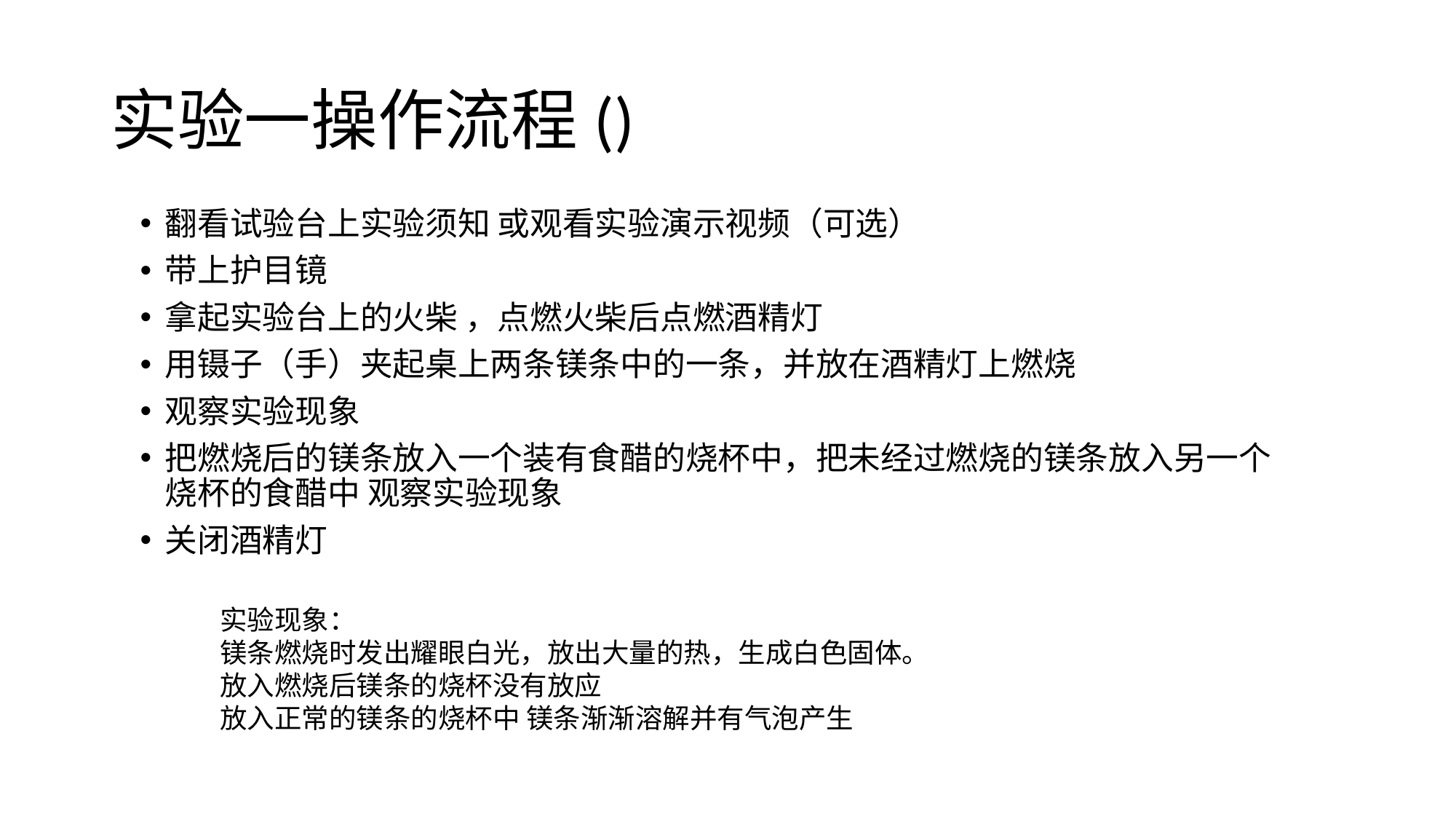

# 实验一操作流程()
翻看试验台上实验须知 或观看实验演示视频（可选）
带上护目镜
拿起实验台上的火柴 ，点燃火柴后点燃酒精灯
用镊子（手）夹起桌上两条镁条中的一条，并放在酒精灯上燃烧
观察实验现象
把燃烧后的镁条放入一个装有食醋的烧杯中，把未经过燃烧的镁条放入另一个烧杯的食醋中 观察实验现象
关闭酒精灯

实验现象：
镁条燃烧时发出耀眼白光，放出大量的热，生成白色固体。
放入燃烧后镁条的烧杯没有放应
放入正常的镁条的烧杯中 镁条渐渐溶解并有气泡产生